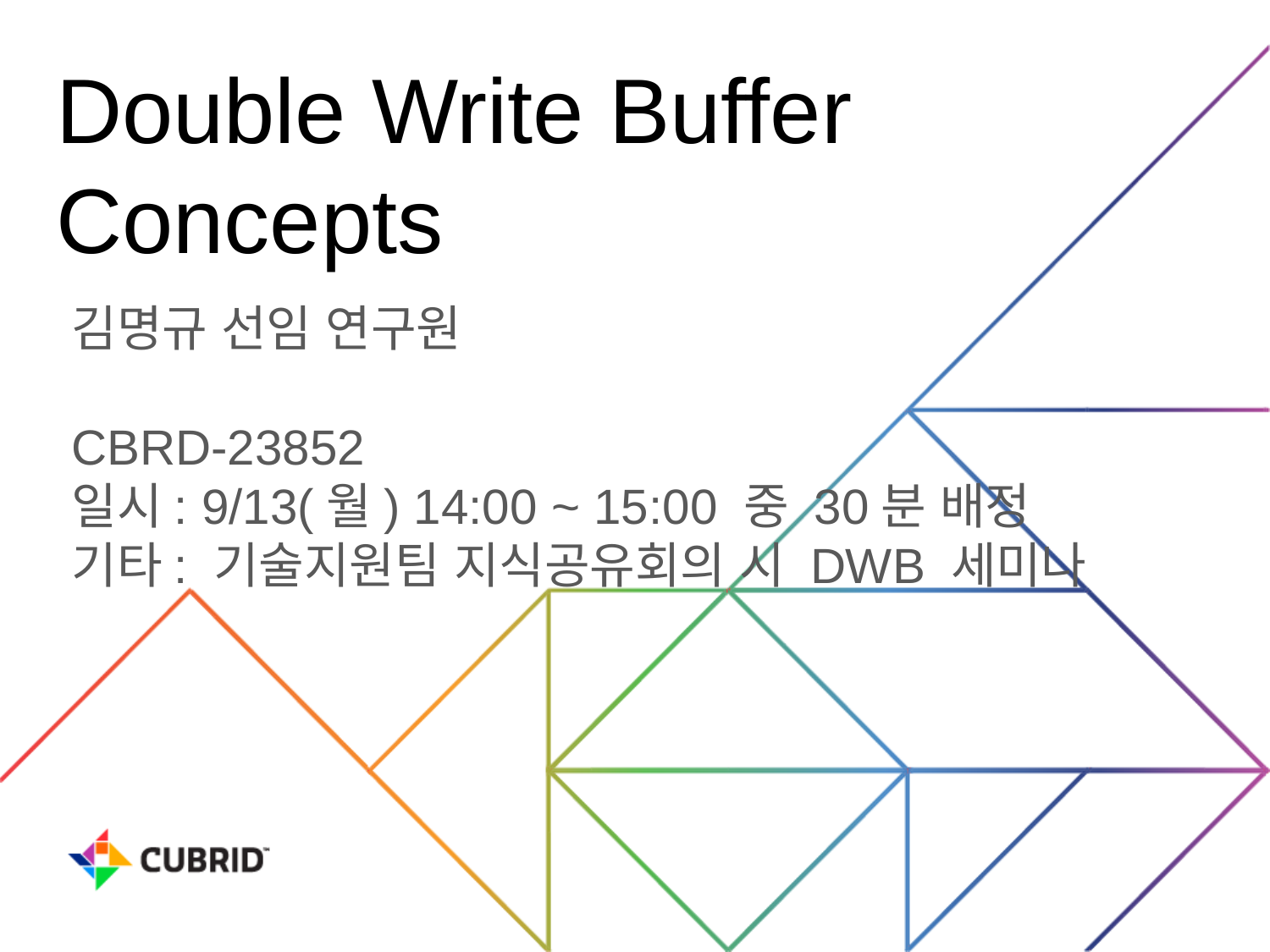

# Double Write Buffer Concepts
김명규 선임 연구원

CBRD-23852
일시: 9/13(월) 14:00 ~ 15:00 중 30분 배정
기타: 기술지원팀 지식공유회의 시 DWB 세미나